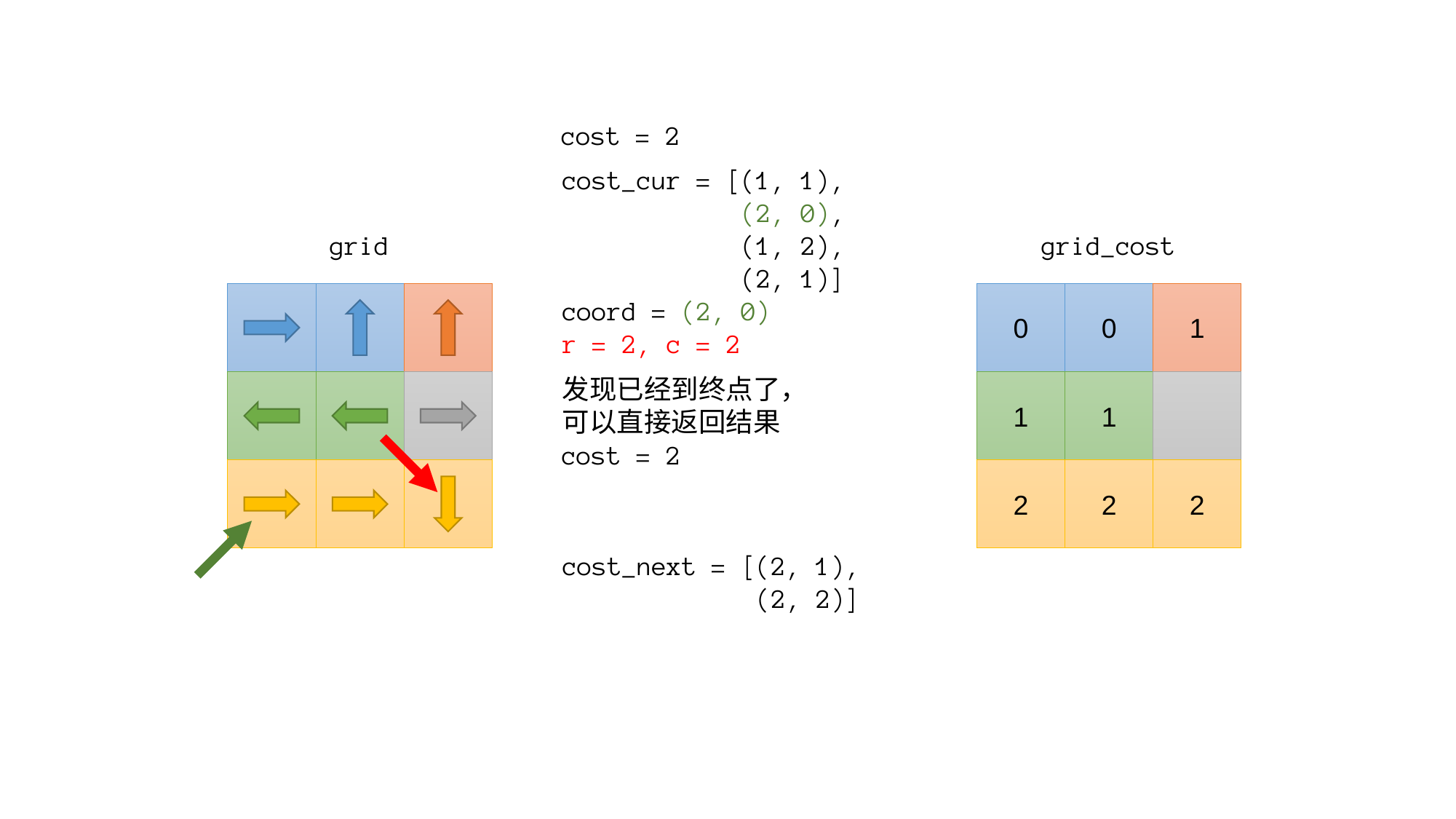

cost = 2
cost_cur = [(1, 1),
            (2, 0),
            (1, 2),
            (2, 1)]
coord = (2, 0)
r = 2, c = 2
grid
grid_cost

0
0
1

发现已经到终点了，
可以直接返回结果
cost = 2

1
1

2
2
2

cost_next = [(2, 1),
             (2, 2)]